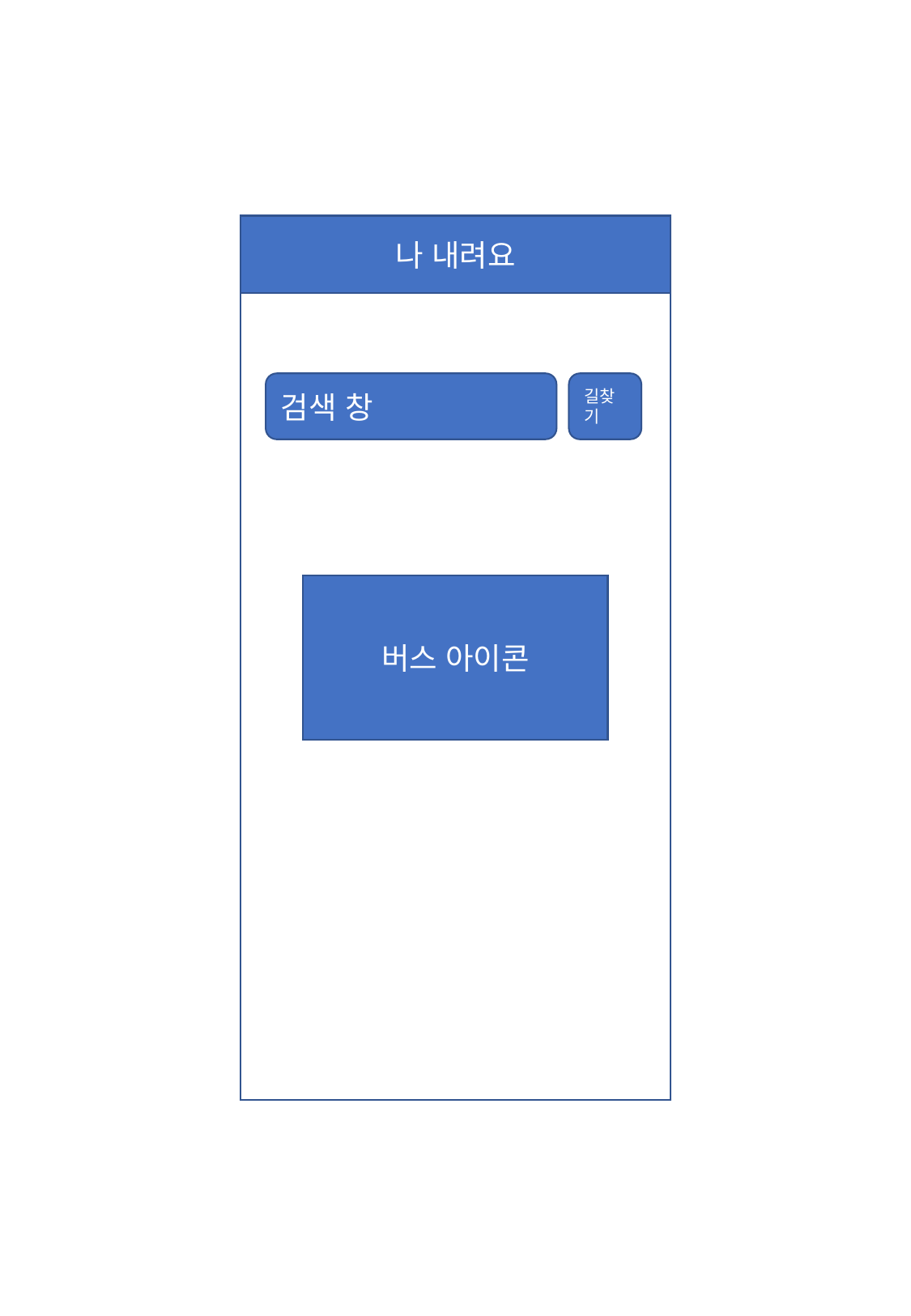

나 내려요
검색 창
길찾기
버스 아이콘